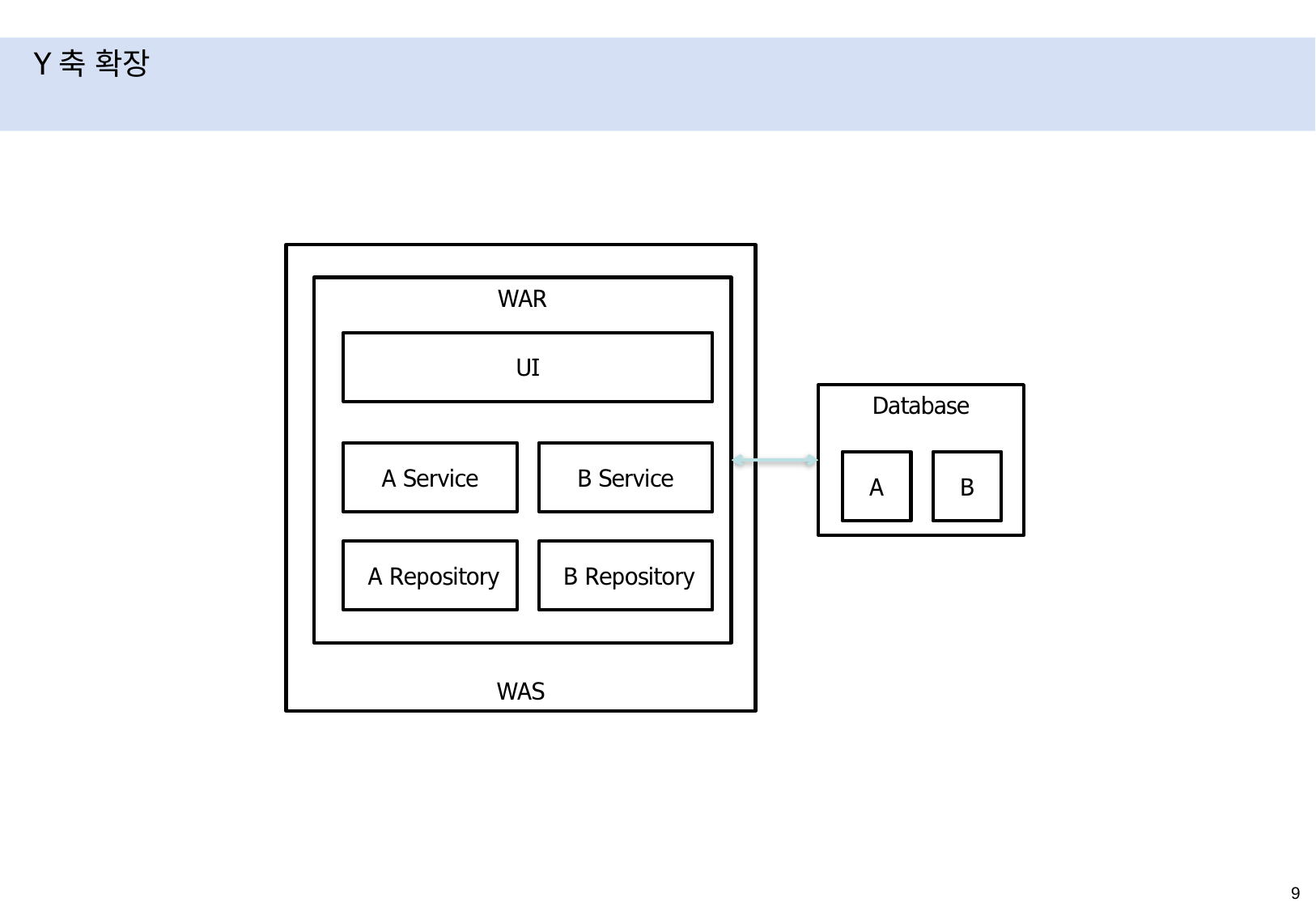

# Y축 확장
WAS
WAR
UI
Database
A Service
B Service
A
B
 A Repository
 B Repository